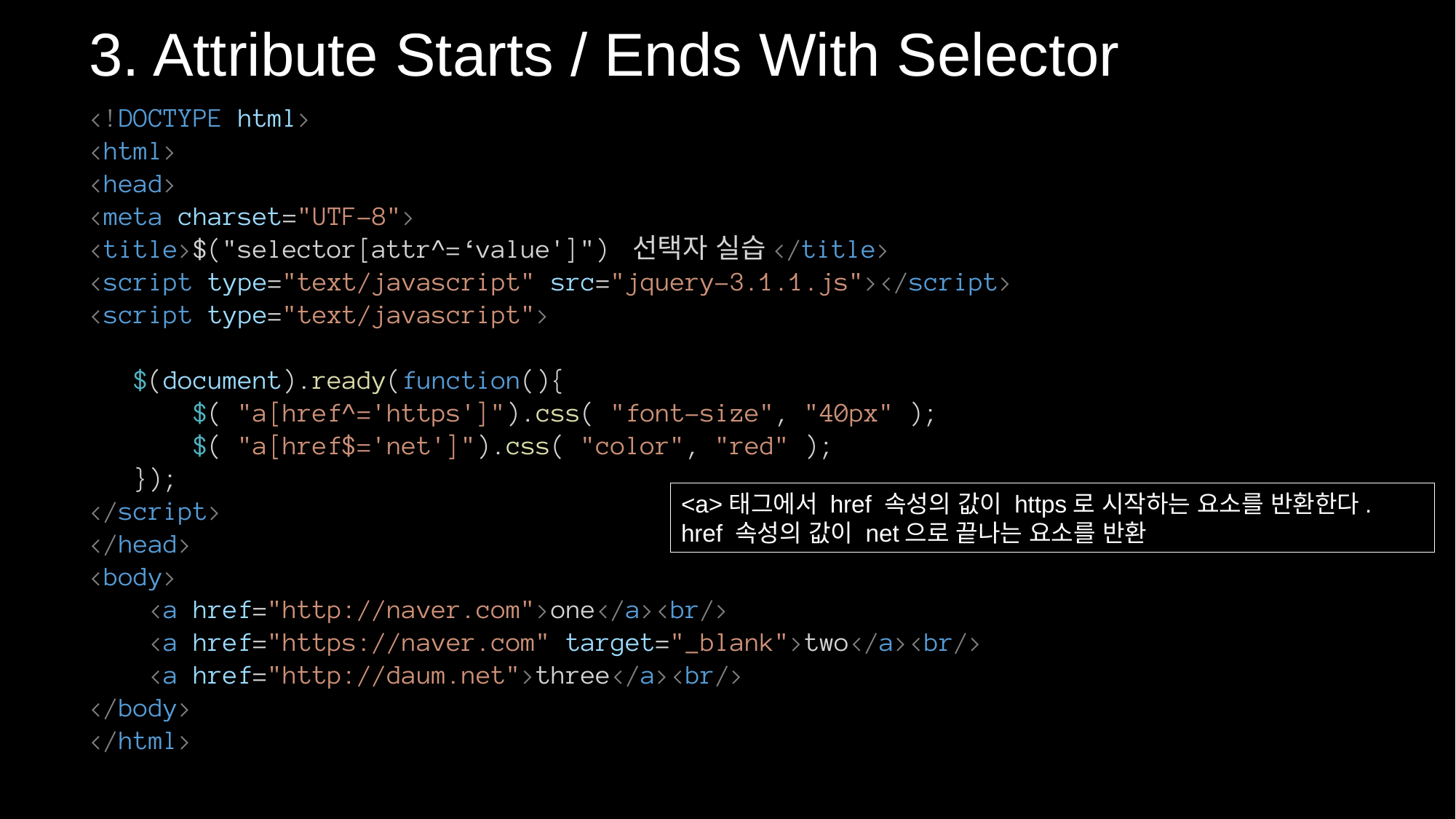

3. Attribute Starts / Ends With Selector
<!DOCTYPE html>
<html>
<head>
<meta charset="UTF-8">
<title>$("selector[attr^=‘value']") 선택자 실습</title>
<script type="text/javascript" src="jquery-3.1.1.js"></script>
<script type="text/javascript">
   $(document).ready(function(){
       $( "a[href^='https']").css( "font-size", "40px" );
       $( "a[href$='net']").css( "color", "red" );
   });
</script>
</head>
<body>
    <a href="http://naver.com">one</a><br/>
    <a href="https://naver.com" target="_blank">two</a><br/>
    <a href="http://daum.net">three</a><br/>
</body>
</html>
<a>태그에서 href 속성의 값이 https로 시작하는 요소를 반환한다.
href 속성의 값이 net으로 끝나는 요소를 반환